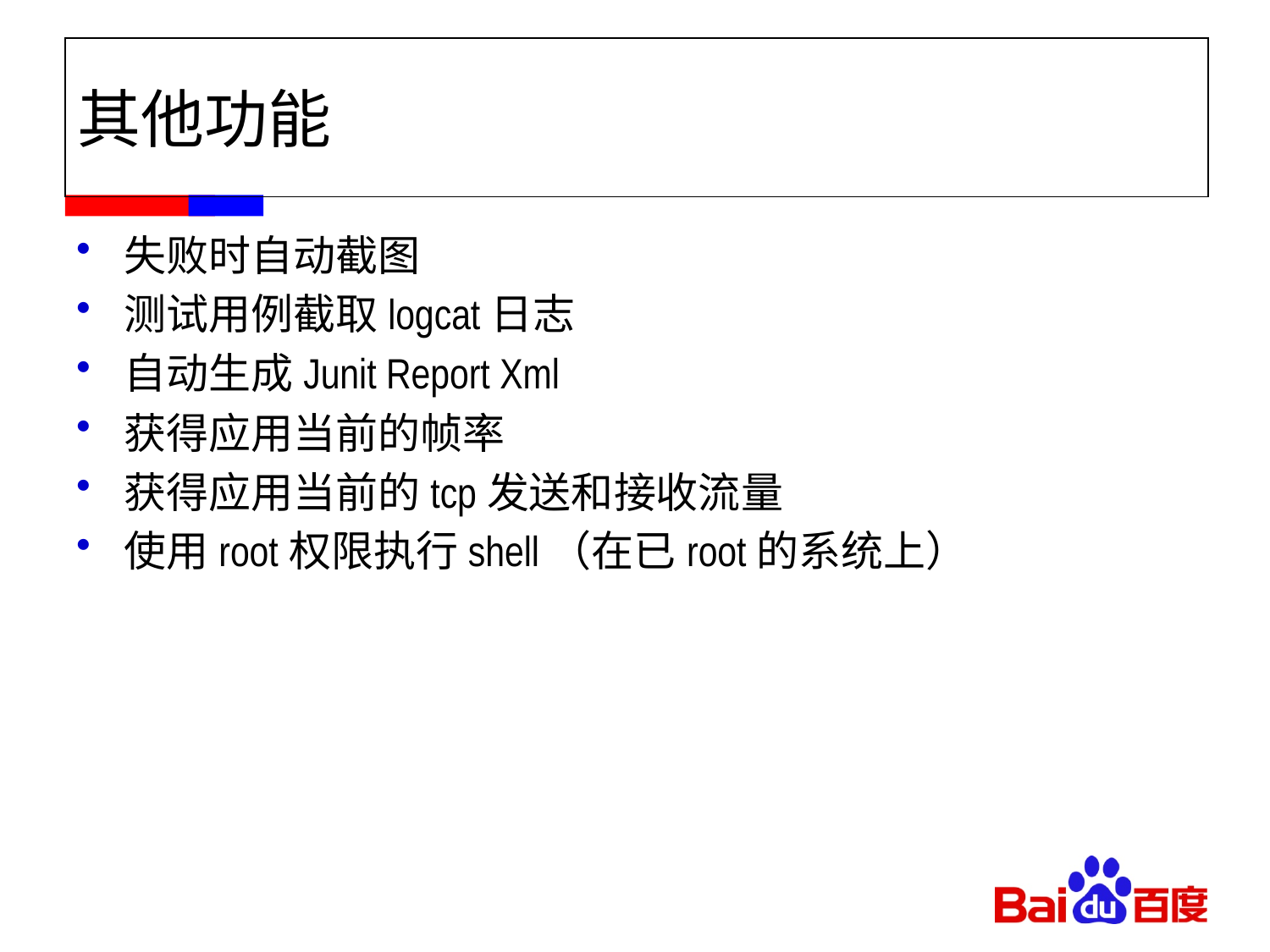

# 其他功能
失败时自动截图
测试用例截取logcat日志
自动生成Junit Report Xml
获得应用当前的帧率
获得应用当前的tcp发送和接收流量
使用root权限执行shell（在已root的系统上）